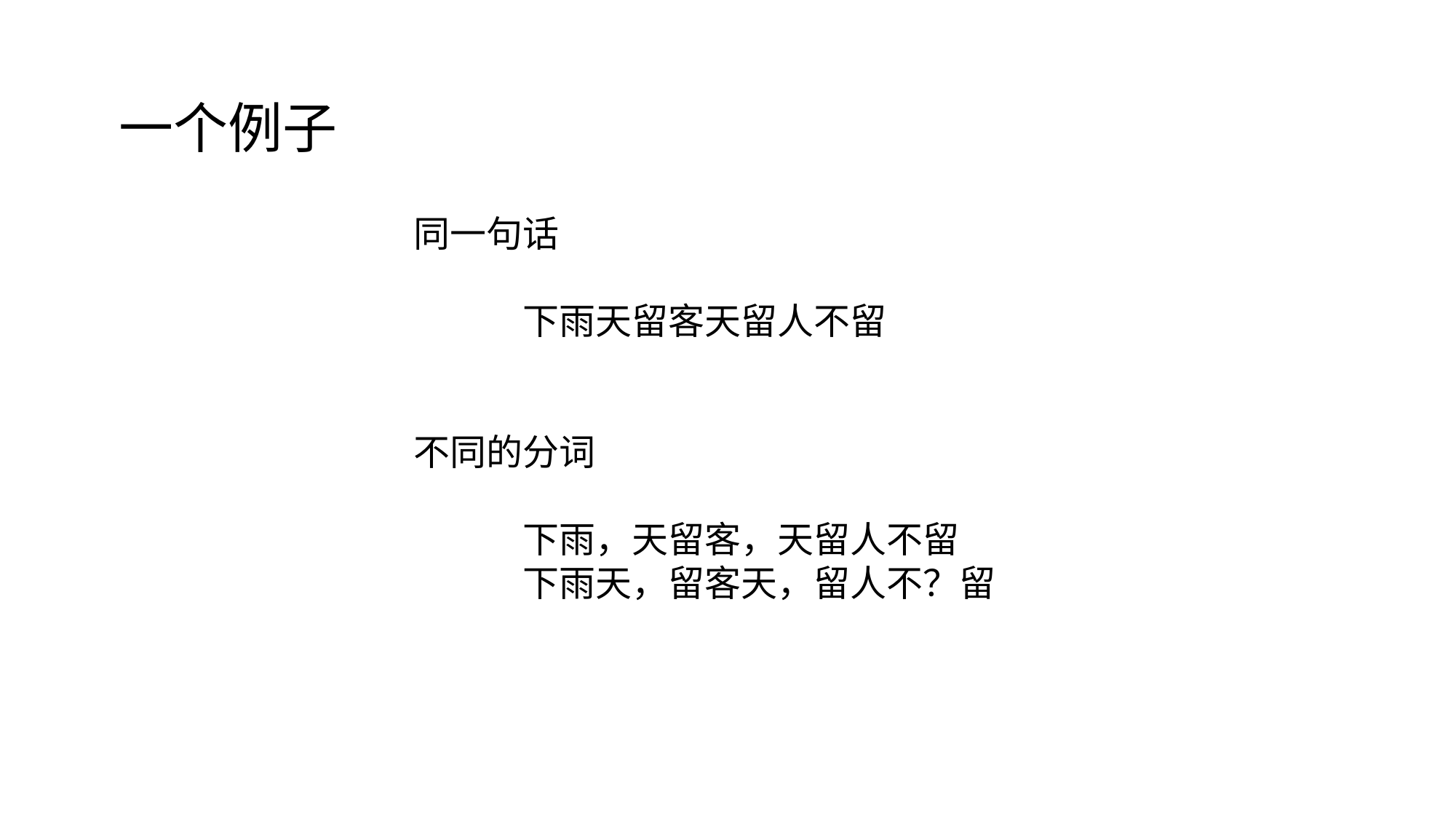

一个例子
同一句话

	下雨天留客天留人不留

不同的分词

	下雨，天留客，天留人不留
	下雨天，留客天，留人不？留